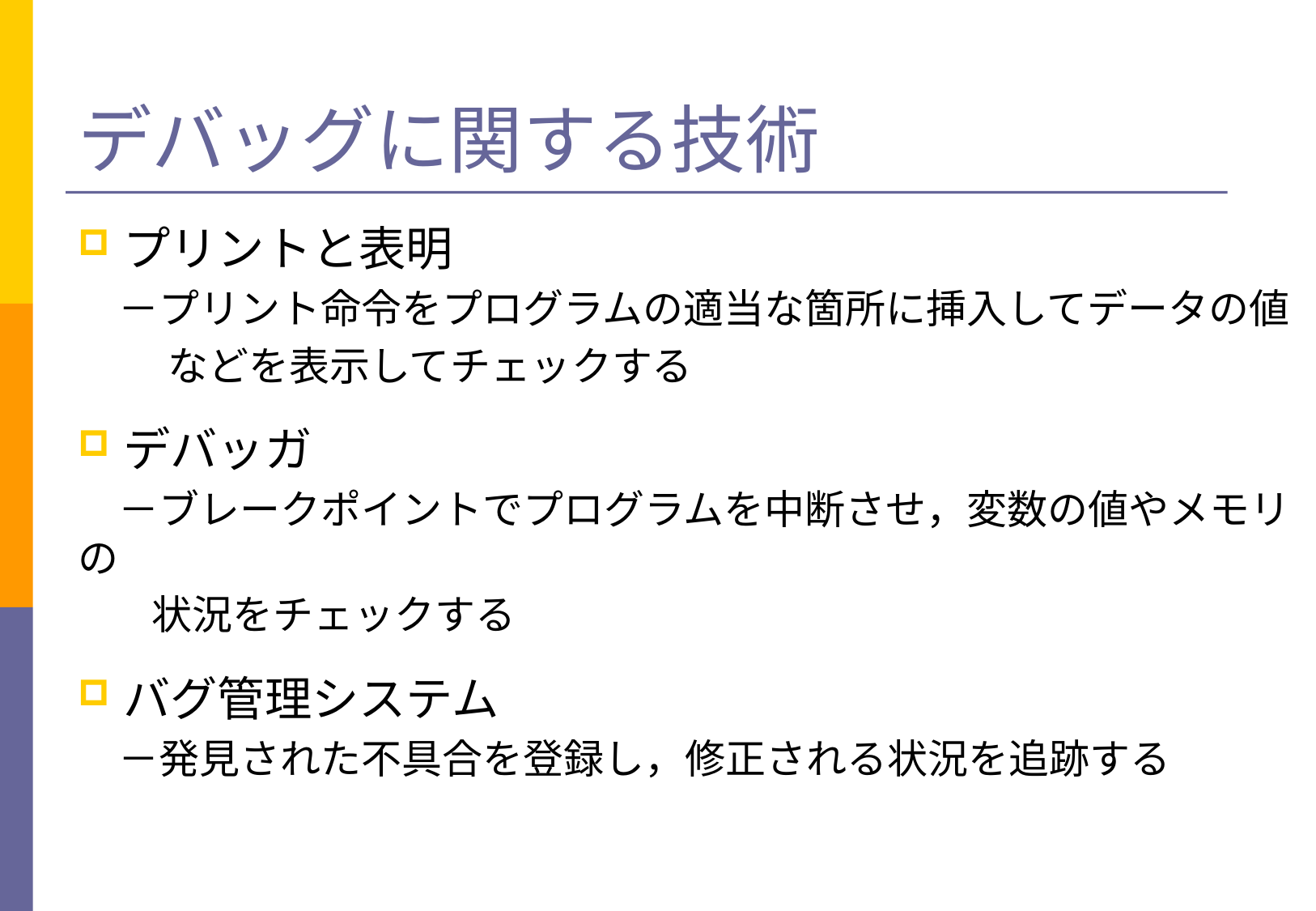

# デバッグに関する技術
プリントと表明
　－プリント命令をプログラムの適当な箇所に挿入してデータの値
　　 などを表示してチェックする

デバッガ
　－ブレークポイントでプログラムを中断させ，変数の値やメモリの
       状況をチェックする

バグ管理システム
　－発見された不具合を登録し，修正される状況を追跡する